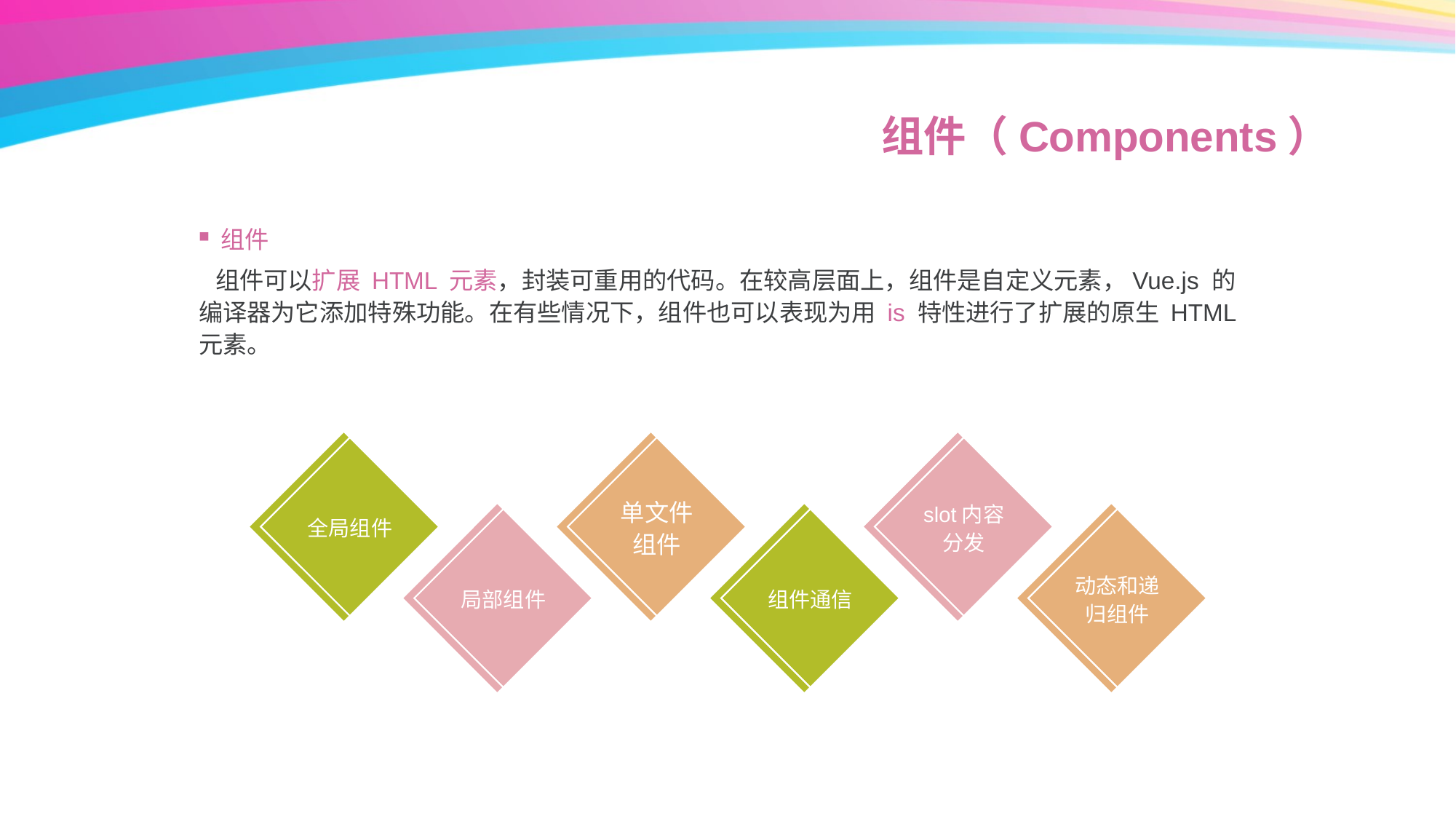

组件（Components）
 组件
  组件可以扩展 HTML 元素，封装可重用的代码。在较高层面上，组件是自定义元素，Vue.js 的编译器为它添加特殊功能。在有些情况下，组件也可以表现为用 is 特性进行了扩展的原生 HTML 元素。

全局组件

单文件组件

slot内容分发

局部组件

组件通信

动态和递归组件